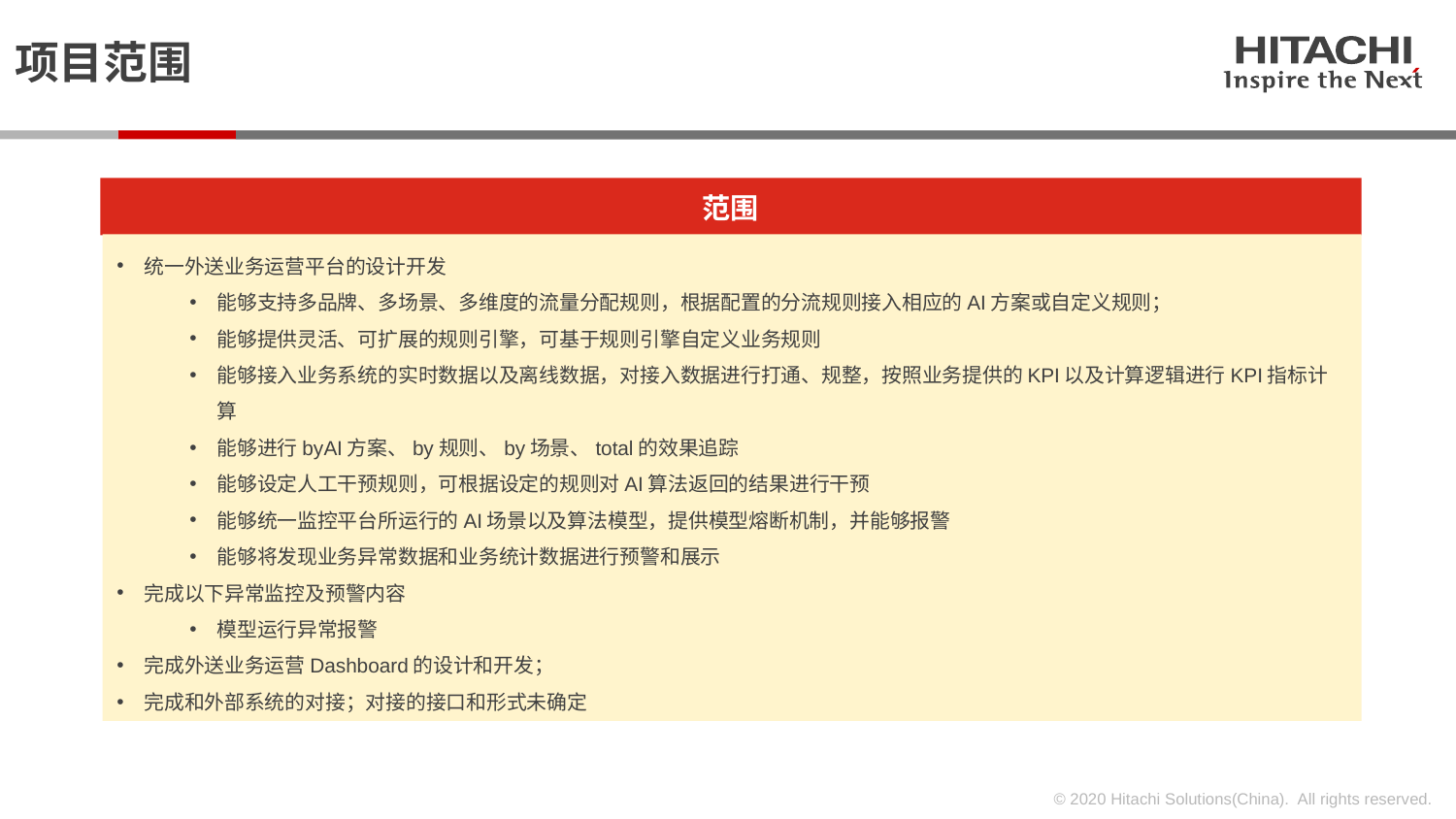

# 项目范围
范围
统一外送业务运营平台的设计开发
能够支持多品牌、多场景、多维度的流量分配规则，根据配置的分流规则接入相应的AI方案或自定义规则；
能够提供灵活、可扩展的规则引擎，可基于规则引擎自定义业务规则
能够接入业务系统的实时数据以及离线数据，对接入数据进行打通、规整，按照业务提供的KPI以及计算逻辑进行KPI指标计算
能够进行byAI方案、by规则、by场景、total的效果追踪
能够设定人工干预规则，可根据设定的规则对AI算法返回的结果进行干预
能够统一监控平台所运行的AI场景以及算法模型，提供模型熔断机制，并能够报警
能够将发现业务异常数据和业务统计数据进行预警和展示
完成以下异常监控及预警内容
模型运行异常报警
完成外送业务运营Dashboard的设计和开发；
完成和外部系统的对接；对接的接口和形式未确定